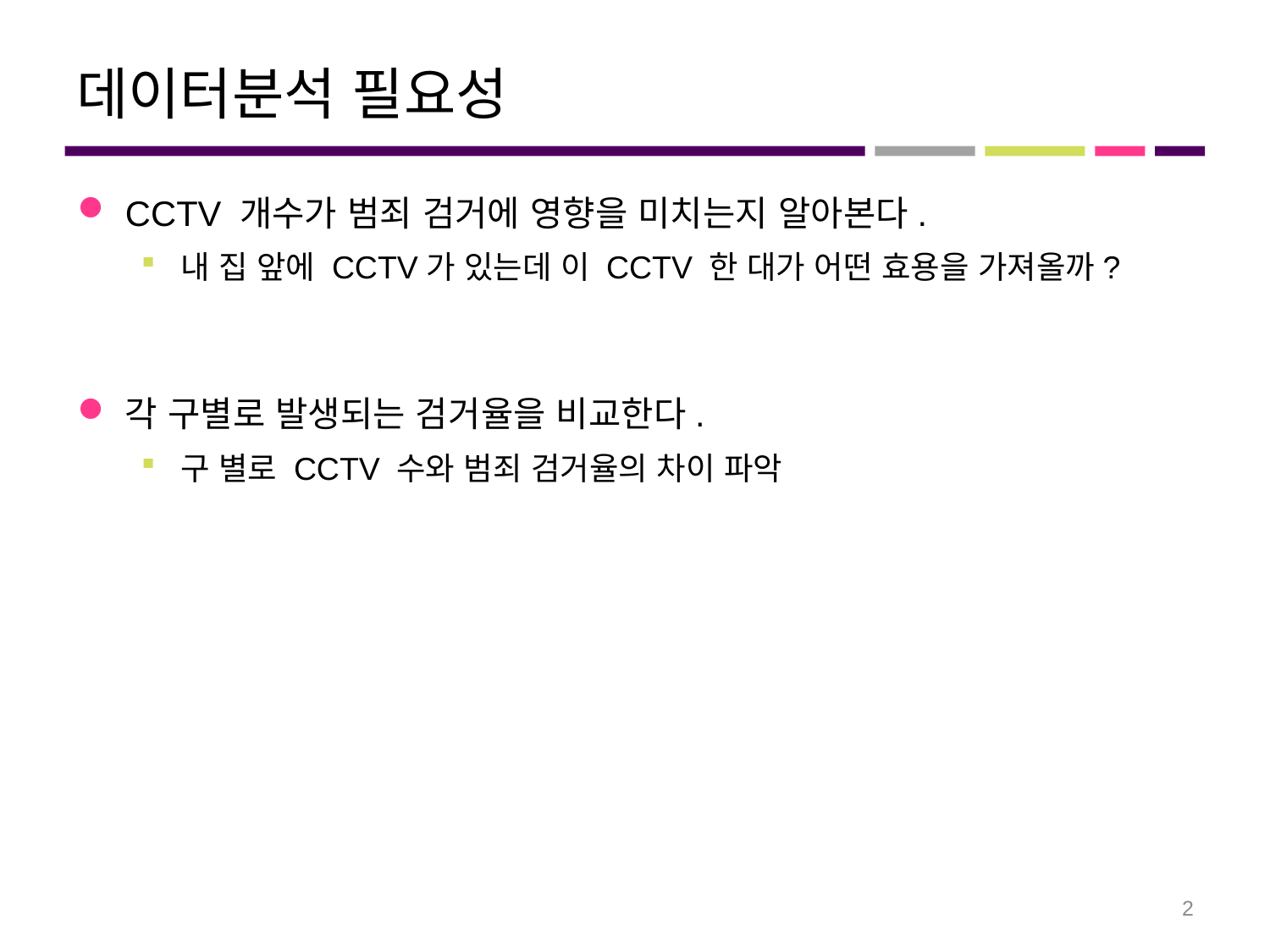

# 데이터분석 필요성
CCTV 개수가 범죄 검거에 영향을 미치는지 알아본다.
내 집 앞에 CCTV가 있는데 이 CCTV 한 대가 어떤 효용을 가져올까?
각 구별로 발생되는 검거율을 비교한다.
구 별로 CCTV 수와 범죄 검거율의 차이 파악
2